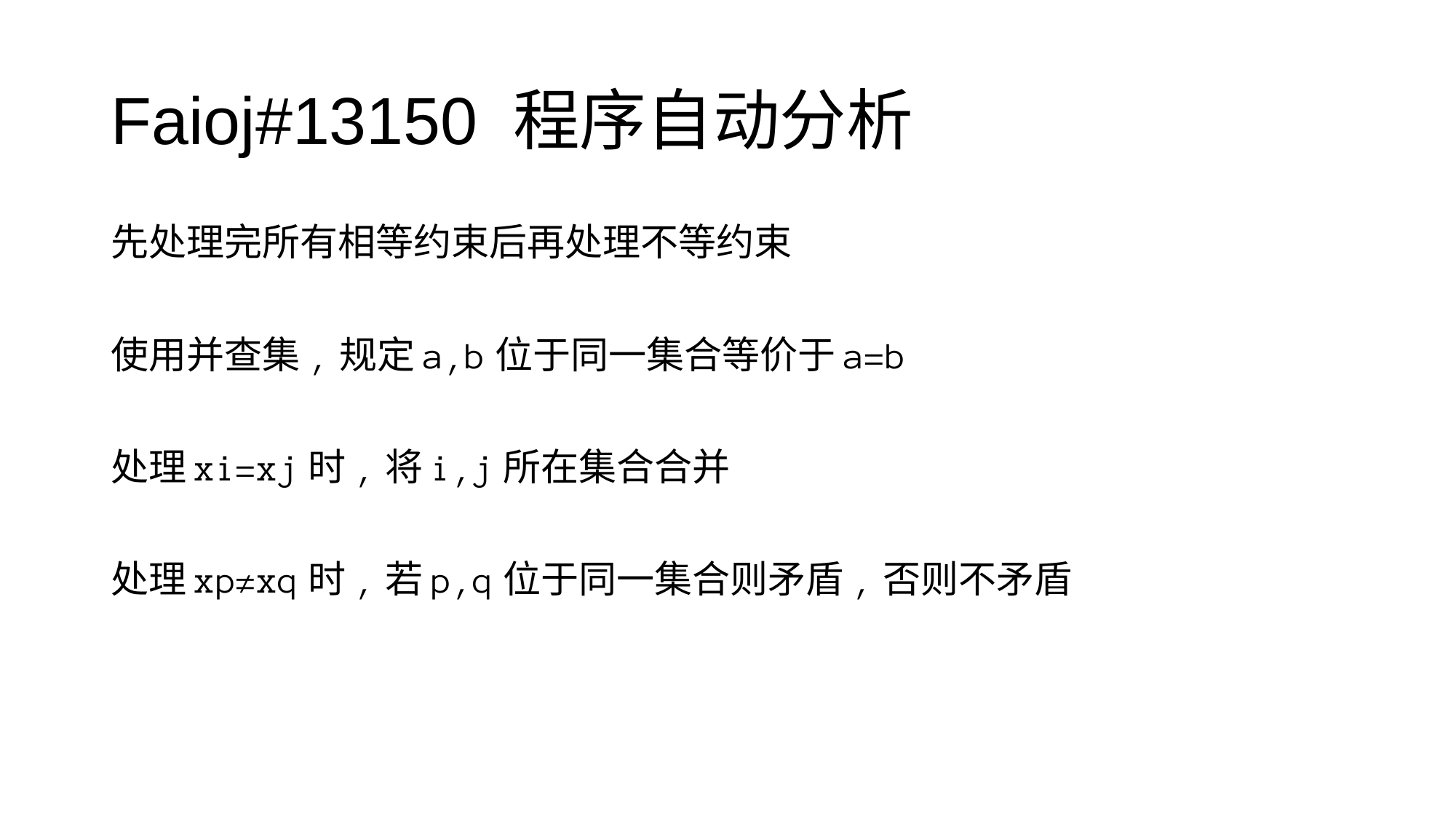

# Faioj#13150 程序自动分析
先处理完所有相等约束后再处理不等约束

使用并查集,规定a,b位于同一集合等价于a=b

处理xi=xj时,将i,j所在集合合并

处理xp≠xq时,若p,q位于同一集合则矛盾,否则不矛盾